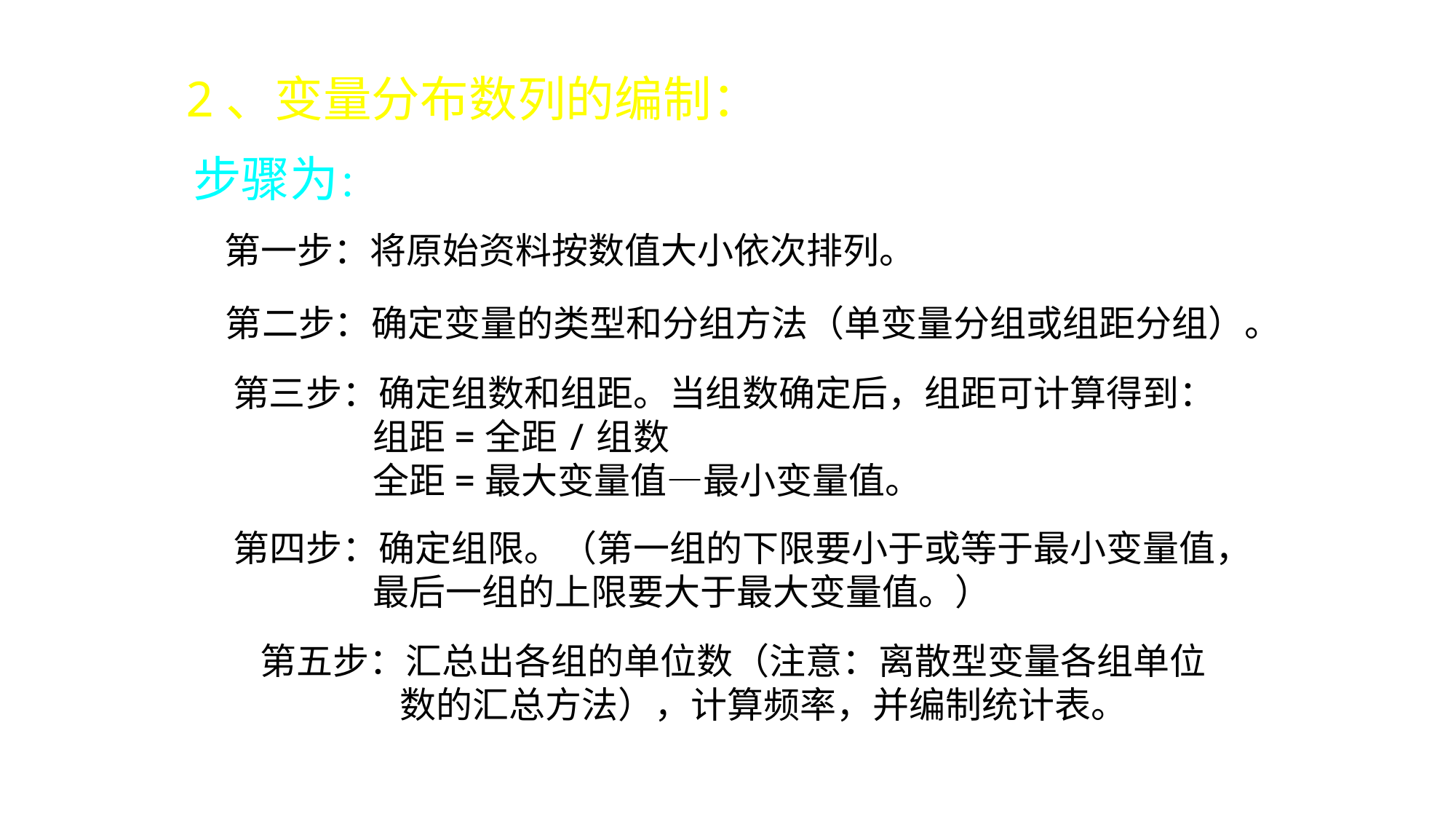

2、变量分布数列的编制：
步骤为：
第一步：将原始资料按数值大小依次排列。
第二步：确定变量的类型和分组方法（单变量分组或组距分组）。

第三步：确定组数和组距。当组数确定后，组距可计算得到：
                组距=全距/组数
                全距=最大变量值—最小变量值。
第四步：确定组限。（第一组的下限要小于或等于最小变量值，
                最后一组的上限要大于最大变量值。）
第五步：汇总出各组的单位数（注意：离散型变量各组单位
                数的汇总方法），计算频率，并编制统计表。